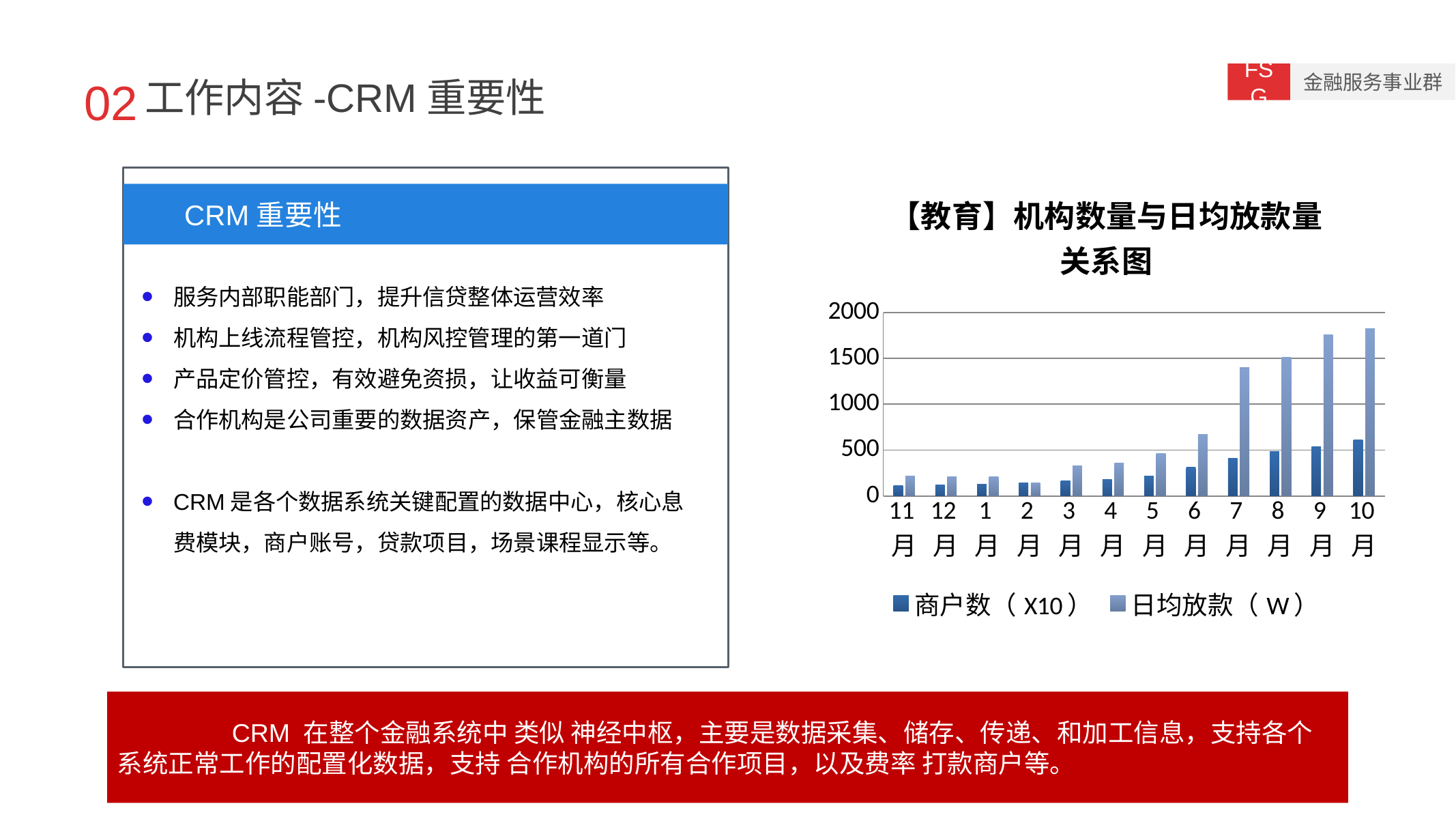

02
工作内容-CRM重要性

### Chart: 【教育】机构数量与日均放款量关系图

| Category | 商户数（X10） | 日均放款（W） |
|---|---|---|
| 11月 | 111.0 | 220.0 |
| 12月 | 121.0 | 211.0 |
| 1月 | 131.0 | 210.0 |
| 2月 | 144.0 | 143.0 |
| 3月 | 162.0 | 329.0 |
| 4月 | 182.0 | 361.0 |
| 5月 | 215.0 | 460.0 |
| 6月 | 314.0 | 670.0 |
| 7月 | 412.0 | 1396.0 |
| 8月 | 483.0 | 1513.0 |
| 9月 | 539.0 | 1757.0 |
| 10月 | 610.0 | 1820.0 |
CRM重要性
服务内部职能部门，提升信贷整体运营效率
机构上线流程管控，机构风控管理的第一道门
产品定价管控，有效避免资损，让收益可衡量
合作机构是公司重要的数据资产，保管金融主数据

CRM是各个数据系统关键配置的数据中心，核心息费模块，商户账号，贷款项目，场景课程显示等。

                CRM 在整个金融系统中 类似 神经中枢，主要是数据采集、储存、传递、和加工信息，支持各个系统正常工作的配置化数据，支持 合作机构的所有合作项目，以及费率 打款商户等。